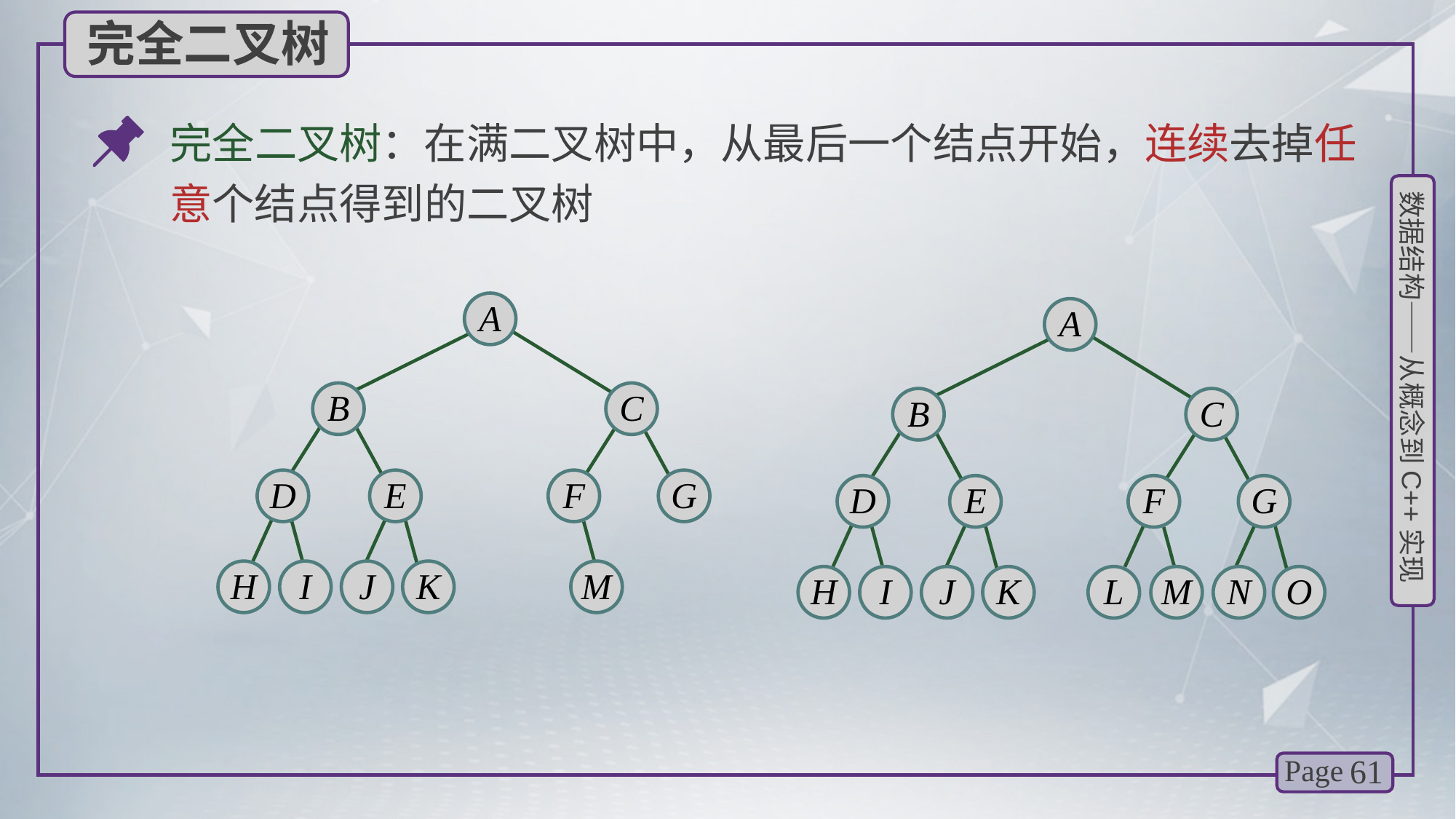

完全二叉树

完全二叉树：在满二叉树中，从最后一个结点开始，连续去掉任意个结点得到的二叉树

A

B
C

D
E
F
G

M
H
I
J
K
A

B
C

D
E
F
G

N

L

O

M
H
I
J
K